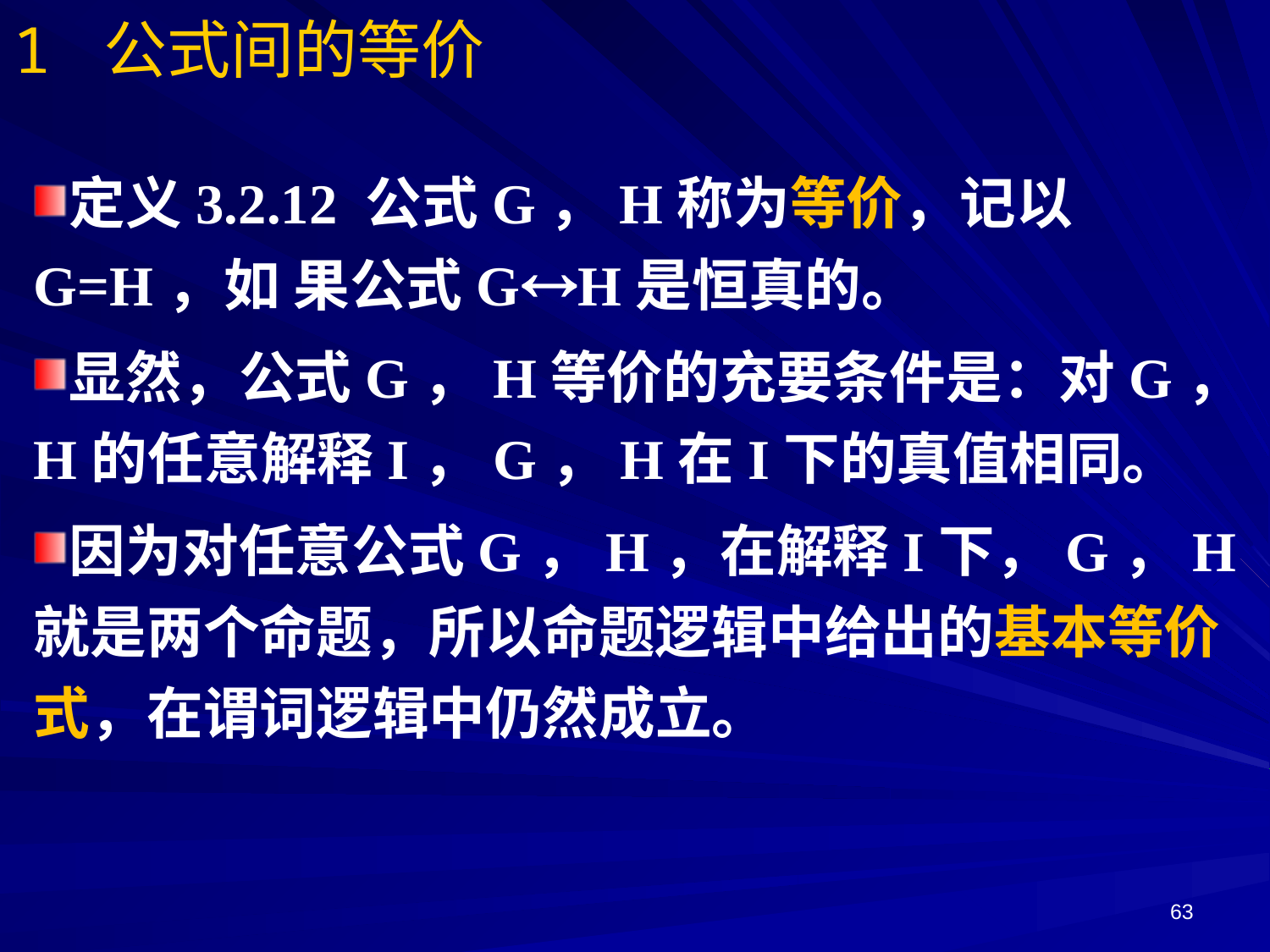

# 1 公式间的等价
定义3.2.12 公式G，H称为等价，记以G=H，如 果公式G↔H是恒真的。
显然，公式G，H等价的充要条件是：对G，H的任意解释I，G，H在I下的真值相同。
因为对任意公式G，H，在解释I下，G，H就是两个命题，所以命题逻辑中给出的基本等价式，在谓词逻辑中仍然成立。
63